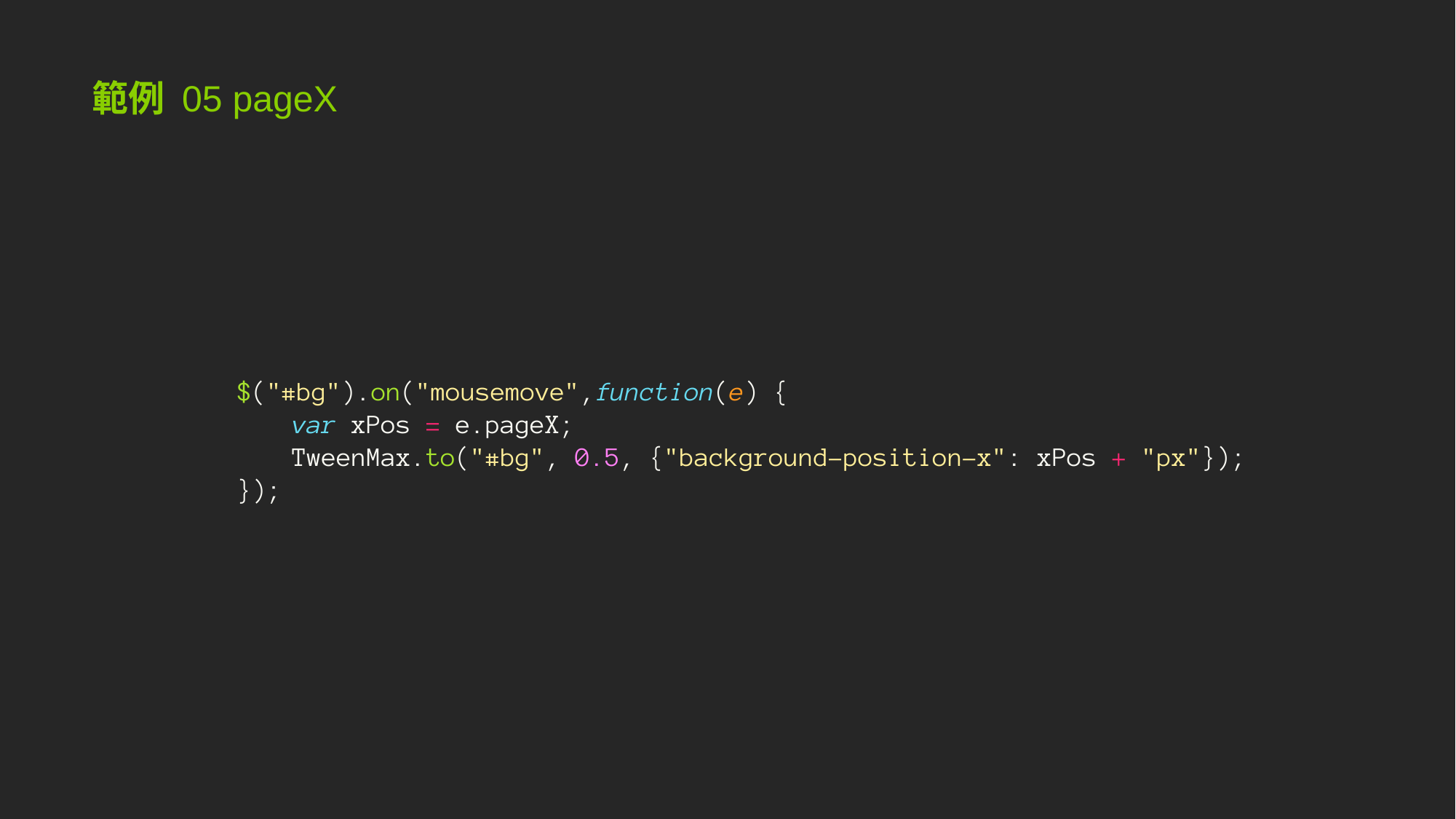

範例 05 pageX
$("#bg").on("mousemove",function(e) {
var xPos = e.pageX;
TweenMax.to("#bg", 0.5, {"background-position-x": xPos + "px"});
});